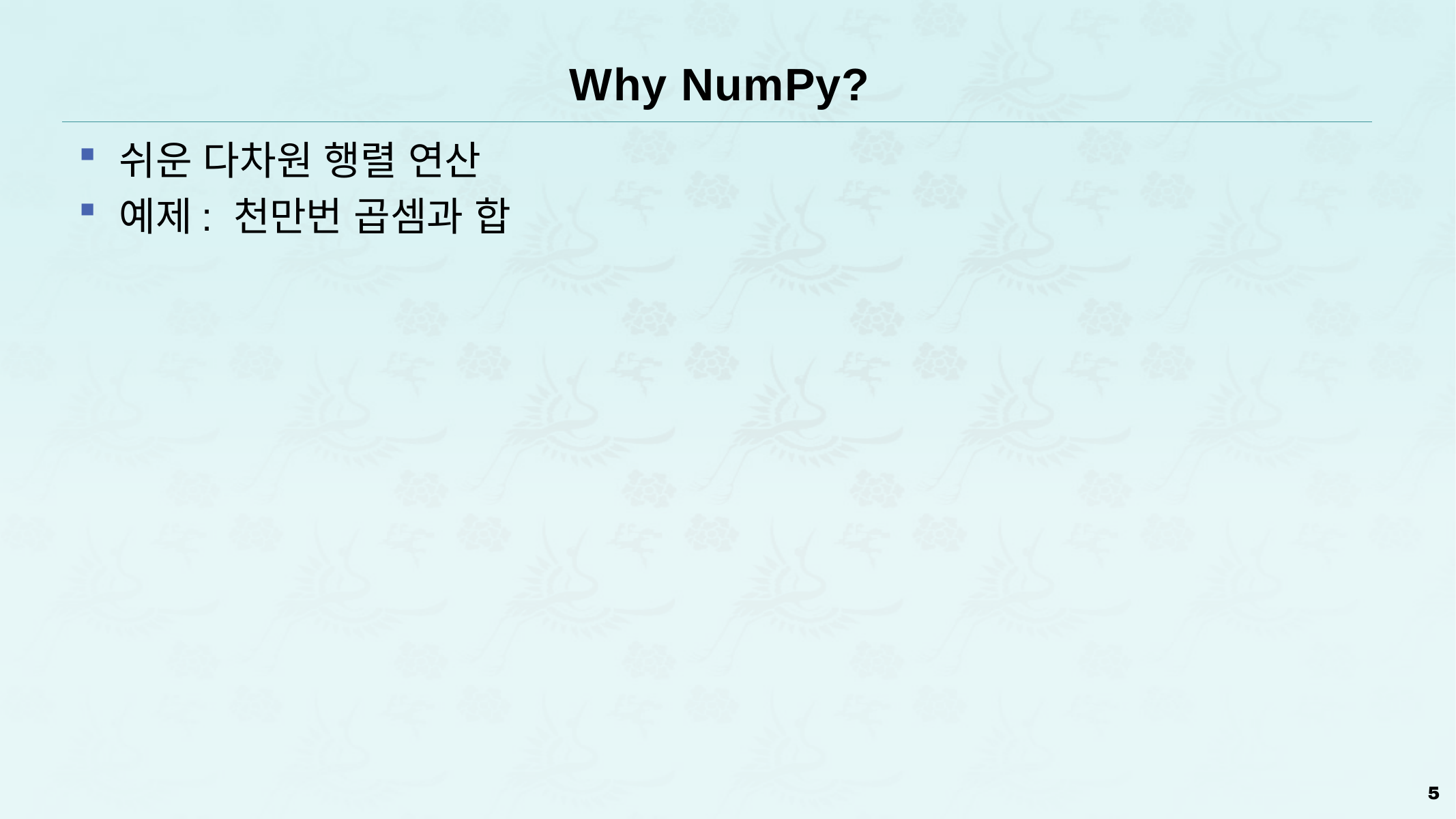

# Why NumPy?
쉬운 다차원 행렬 연산
예제: 천만번 곱셈과 합

5